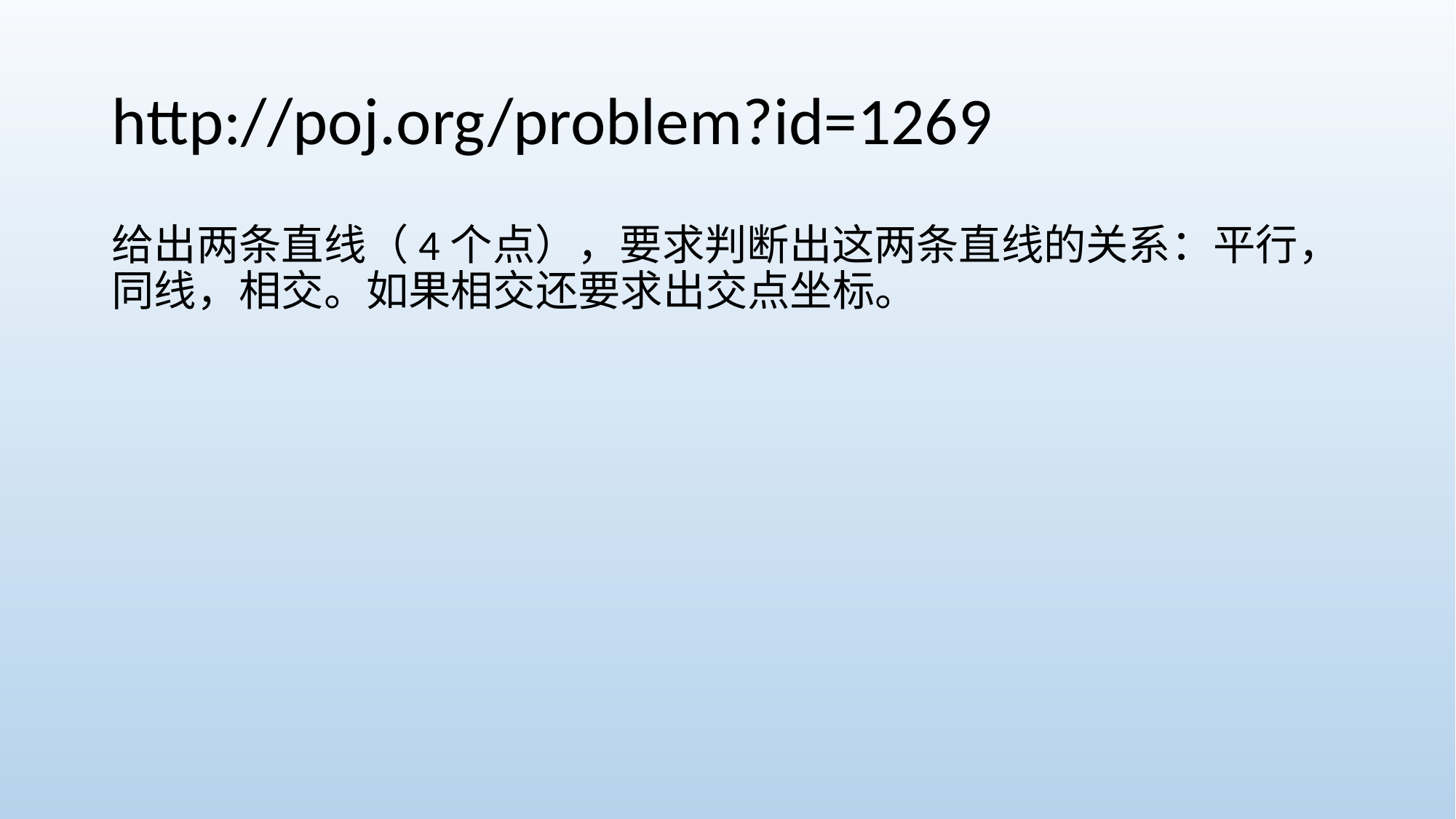

# http://poj.org/problem?id=1269
给出两条直线（4个点），要求判断出这两条直线的关系：平行，同线，相交。如果相交还要求出交点坐标。